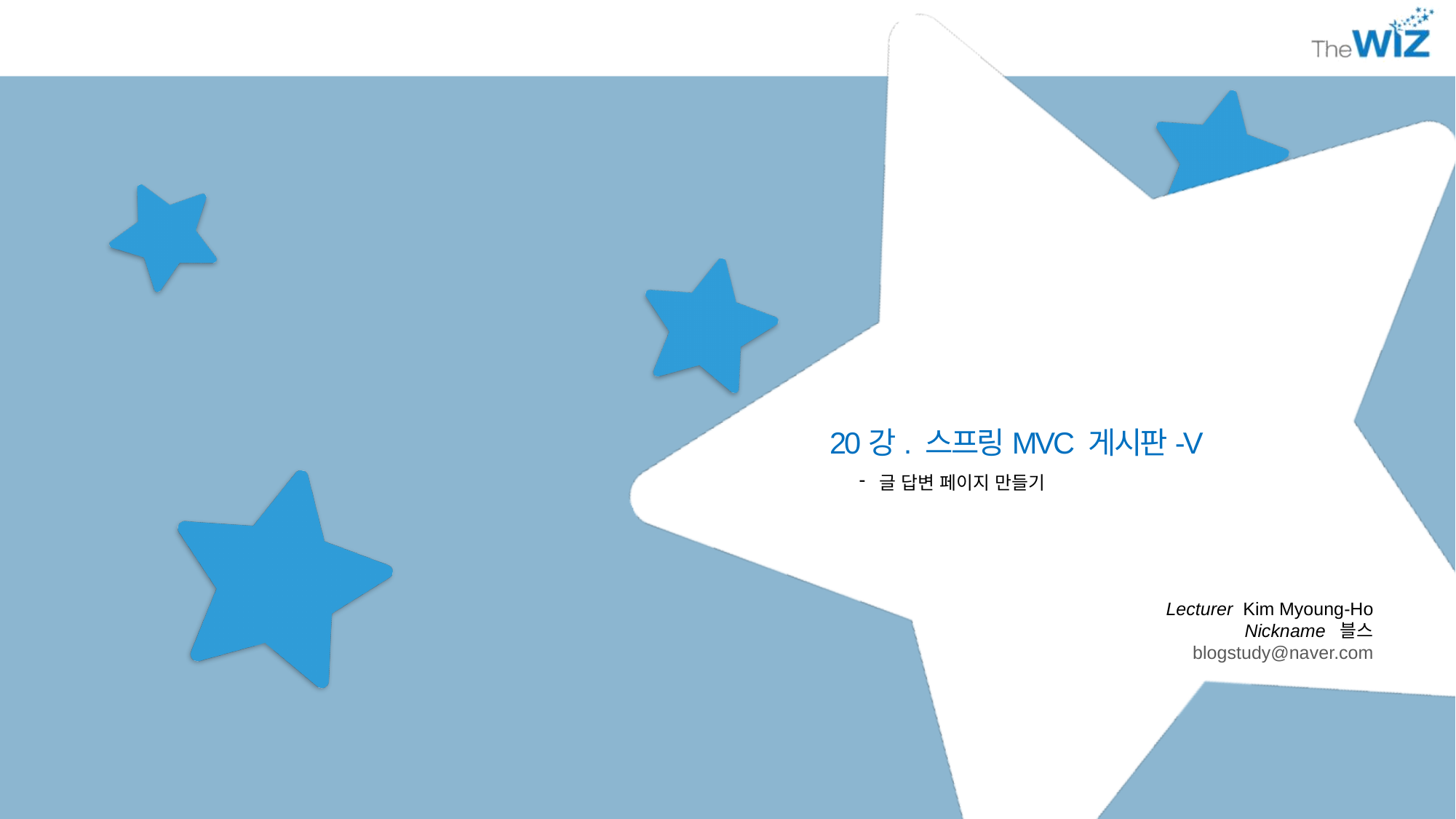

20강. 스프링MVC 게시판-V
글 답변 페이지 만들기
Lecturer  Kim Myoung-Ho
Nickname  블스
blogstudy@naver.com